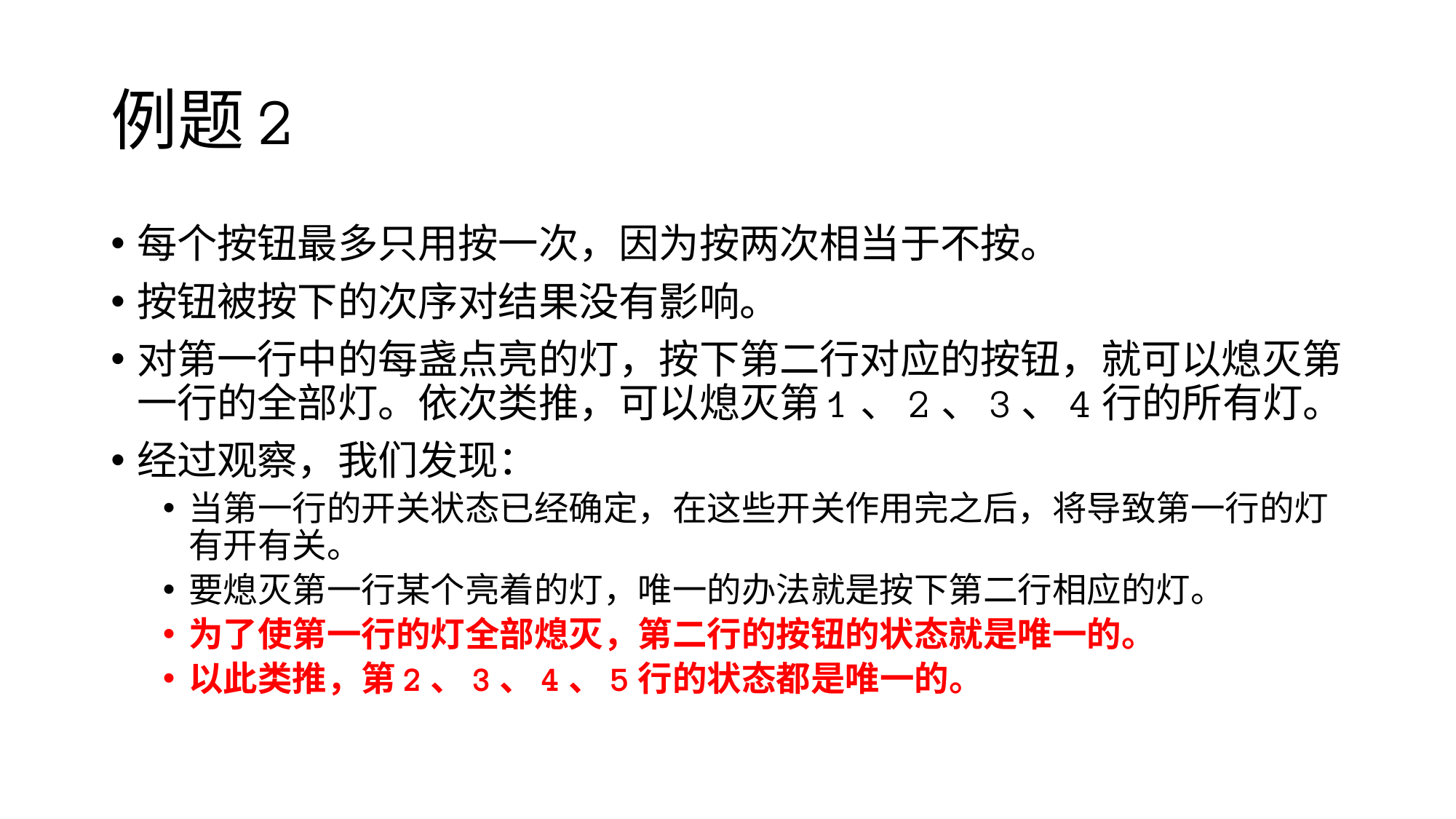

# 例题2
每个按钮最多只用按一次，因为按两次相当于不按。
按钮被按下的次序对结果没有影响。
对第一行中的每盏点亮的灯，按下第二行对应的按钮，就可以熄灭第一行的全部灯。依次类推，可以熄灭第1、2、3、4行的所有灯。
经过观察，我们发现：
当第一行的开关状态已经确定，在这些开关作用完之后，将导致第一行的灯有开有关。
要熄灭第一行某个亮着的灯，唯一的办法就是按下第二行相应的灯。
为了使第一行的灯全部熄灭，第二行的按钮的状态就是唯一的。
以此类推，第2、3、4、5行的状态都是唯一的。